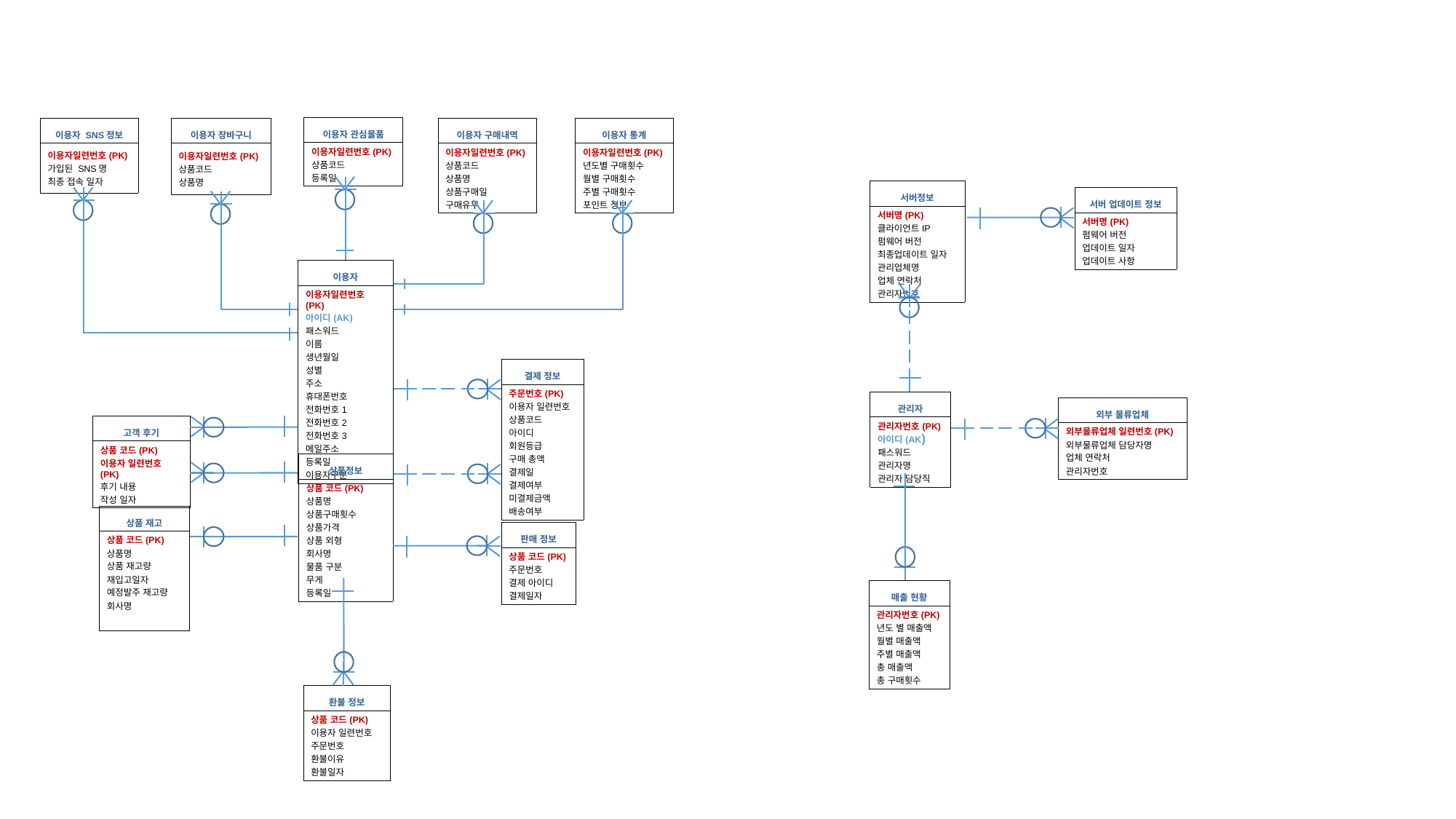

| 이용자 관심물품 |
| --- |
| 이용자일련번호(PK) 상품코드 등록일 |
| 이용자 SNS정보 |
| --- |
| 이용자일련번호(PK) 가입된 SNS명 최종 접속 일자 |
| 이용자 장바구니 |
| --- |
| 이용자일련번호(PK) 상품코드 상품명 |
| 이용자 구매내역 |
| --- |
| 이용자일련번호(PK) 상품코드 상품명 상품구매일 구매유무 |
| 이용자 통계 |
| --- |
| 이용자일련번호(PK) 년도별 구매횟수 월별 구매횟수 주별 구매횟수 포인트 정보 |

| 서버정보 |
| --- |
| 서버명(PK) 클라이언트IP 펌웨어 버전 최종업데이트 일자 관리업체명 업체 연락처 관리자번호 |
| 서버 업데이트 정보 |
| --- |
| 서버명(PK) 펌웨어 버전 업데이트 일자 업데이트 사항 |

| 이용자 |
| --- |
| 이용자일련번호(PK) 아이디(AK) 패스워드 이름 생년월일 성별 주소 휴대폰번호 전화번호1 전화번호2 전화번호3 메일주소 등록일 이용자구분 |

| 결제 정보 |
| --- |
| 주문번호(PK) 이용자 일련번호 상품코드 아이디 회원등급 구매 총액 결제일 결제여부 미결제금액 배송여부 |

| 관리자 |
| --- |
| 관리자번호(PK) 아이디(AK) 패스워드 관리자명 관리자 담당직 |
| 외부 물류업체 |
| --- |
| 외부물류업체 일련번호(PK) 외부물류업체 담당자명 업체 연락처 관리자번호 |

| 고객 후기 |
| --- |
| 상품 코드(PK) 이용자 일련번호(PK) 후기 내용 작성 일자 |

| 상품정보 |
| --- |
| 상품 코드(PK) 상품명 상품구매횟수 상품가격 상품 외형 회사명 물품 구분 무게 등록일 |

| 상품 재고 |
| --- |
| 상품 코드(PK) 상품명 상품 재고량 재입고일자 예정발주 재고량 회사명 |
| 판매 정보 |
| --- |
| 상품 코드(PK) 주문번호 결제 아이디 결제일자 |

| 매출 현황 |
| --- |
| 관리자번호(PK) 년도 별 매출액 월별 매출액 주별 매출액 총 매출액 총 구매횟수 |
| 환불 정보 |
| --- |
| 상품 코드(PK) 이용자 일련번호 주문번호 환불이유 환불일자 |